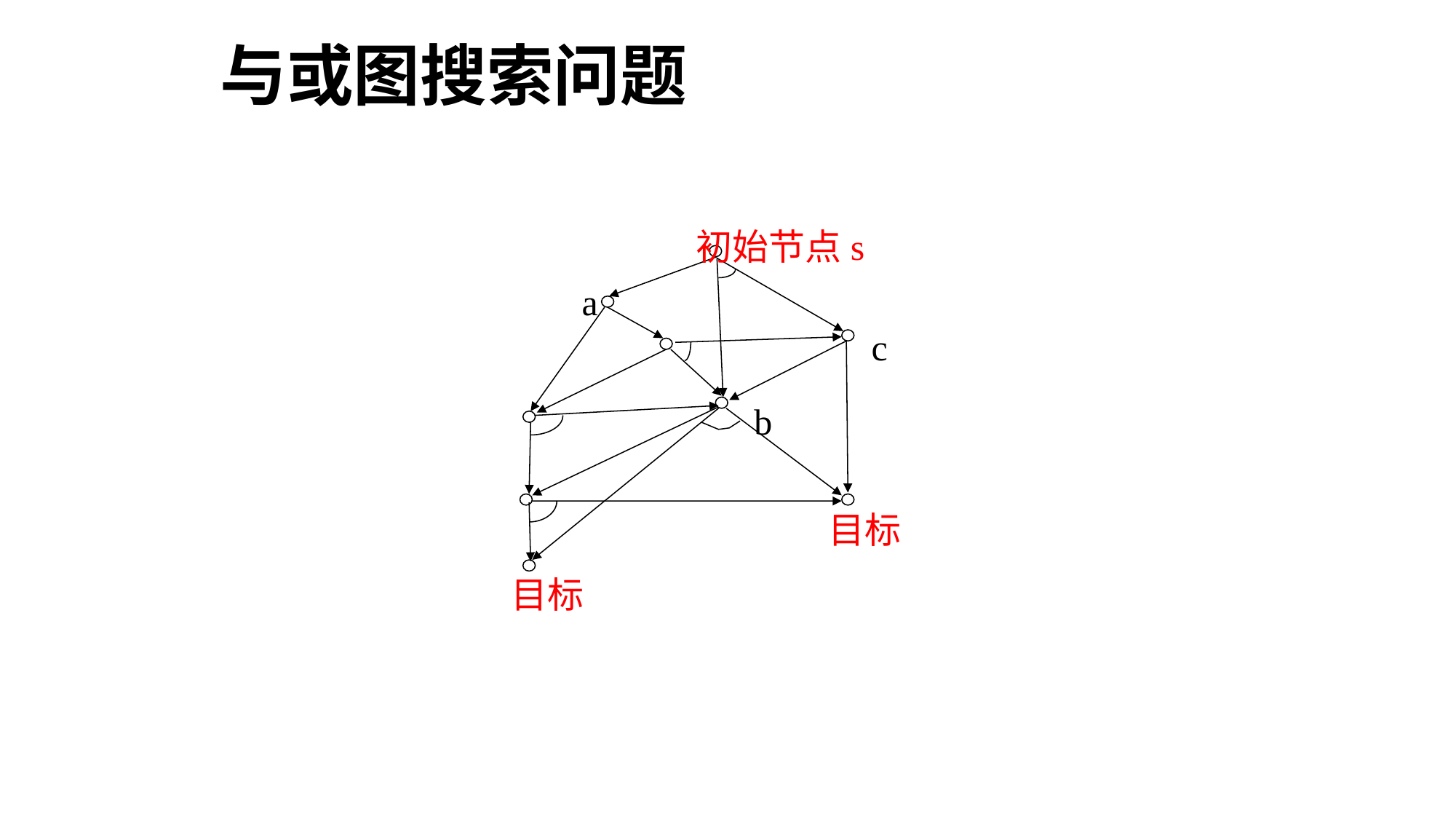

# 与或图搜索问题
初始节点s

目标

目标
a
c
b